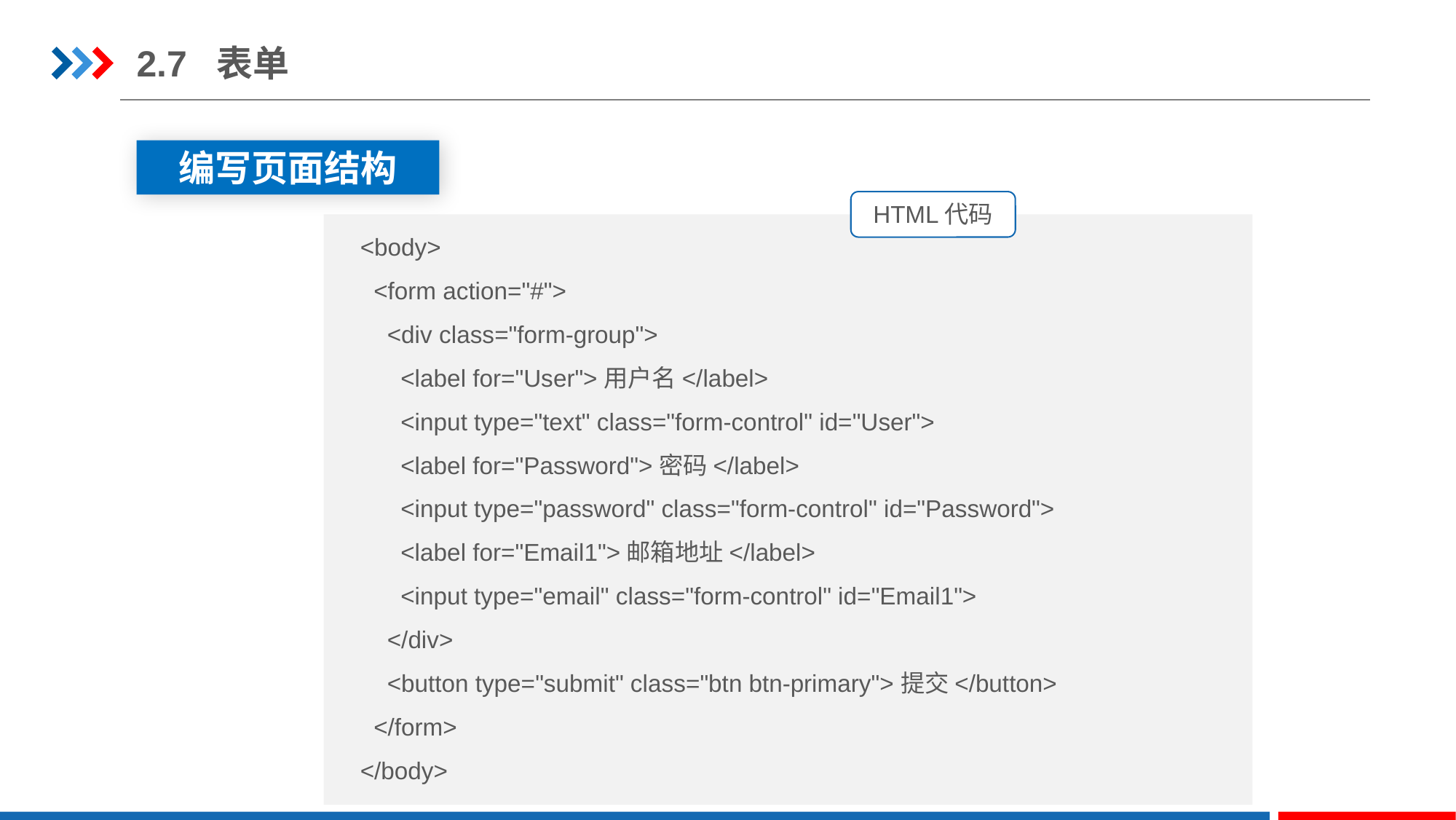

2.7  表单
编写页面结构
HTML代码
<body>
  <form action="#">
    <div class="form-group">
      <label for="User">用户名</label>
      <input type="text" class="form-control" id="User">
      <label for="Password">密码</label>
      <input type="password" class="form-control" id="Password">
      <label for="Email1">邮箱地址</label>
      <input type="email" class="form-control" id="Email1">
    </div>
    <button type="submit" class="btn btn-primary">提交</button>
  </form>
</body>